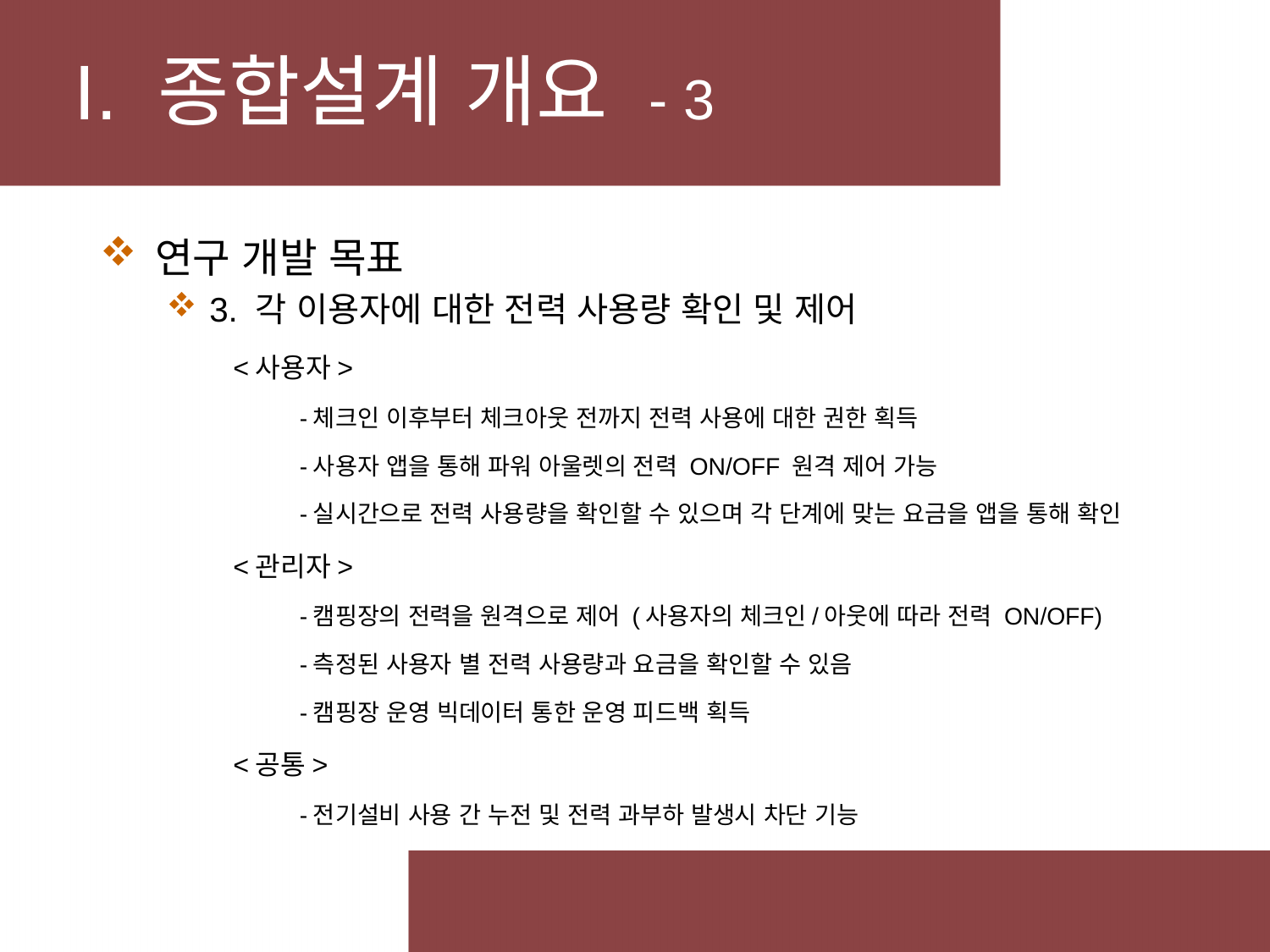

# I. 종합설계 개요 - 3
 연구 개발 목표
 3. 각 이용자에 대한 전력 사용량 확인 및 제어
<사용자>
-체크인 이후부터 체크아웃 전까지 전력 사용에 대한 권한 획득
-사용자 앱을 통해 파워 아울렛의 전력 ON/OFF 원격 제어 가능
-실시간으로 전력 사용량을 확인할 수 있으며 각 단계에 맞는 요금을 앱을 통해 확인
<관리자>
-캠핑장의 전력을 원격으로 제어 (사용자의 체크인/아웃에 따라 전력 ON/OFF)
-측정된 사용자 별 전력 사용량과 요금을 확인할 수 있음
-캠핑장 운영 빅데이터 통한 운영 피드백 획득
<공통>
-전기설비 사용 간 누전 및 전력 과부하 발생시 차단 기능